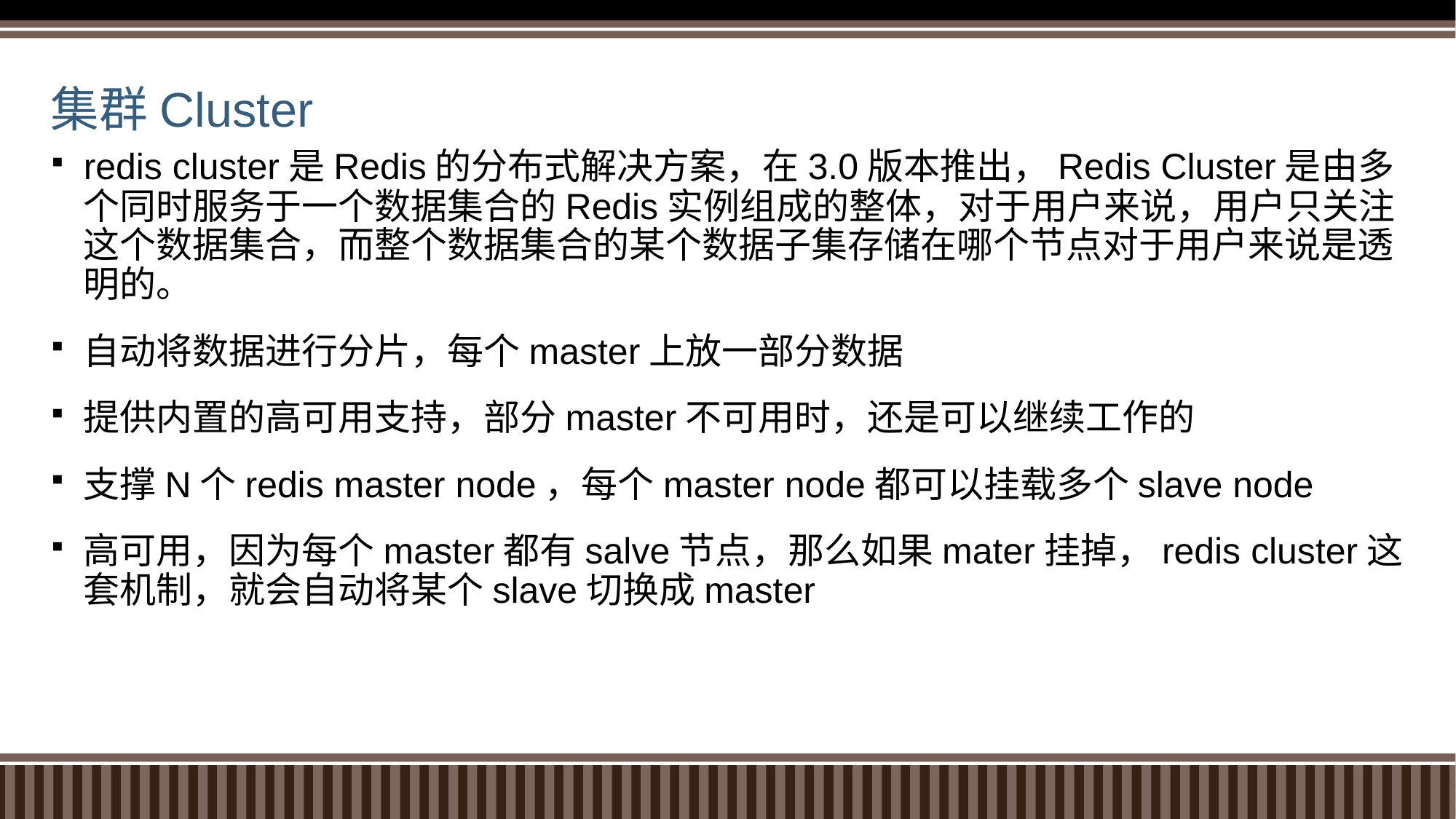

# 集群Cluster
redis cluster是Redis的分布式解决方案，在3.0版本推出，Redis Cluster是由多个同时服务于一个数据集合的Redis实例组成的整体，对于用户来说，用户只关注这个数据集合，而整个数据集合的某个数据子集存储在哪个节点对于用户来说是透明的。
自动将数据进行分片，每个master上放一部分数据
提供内置的高可用支持，部分master不可用时，还是可以继续工作的
支撑N个redis master node，每个master node都可以挂载多个slave node
高可用，因为每个master都有salve节点，那么如果mater挂掉，redis cluster这套机制，就会自动将某个slave切换成master